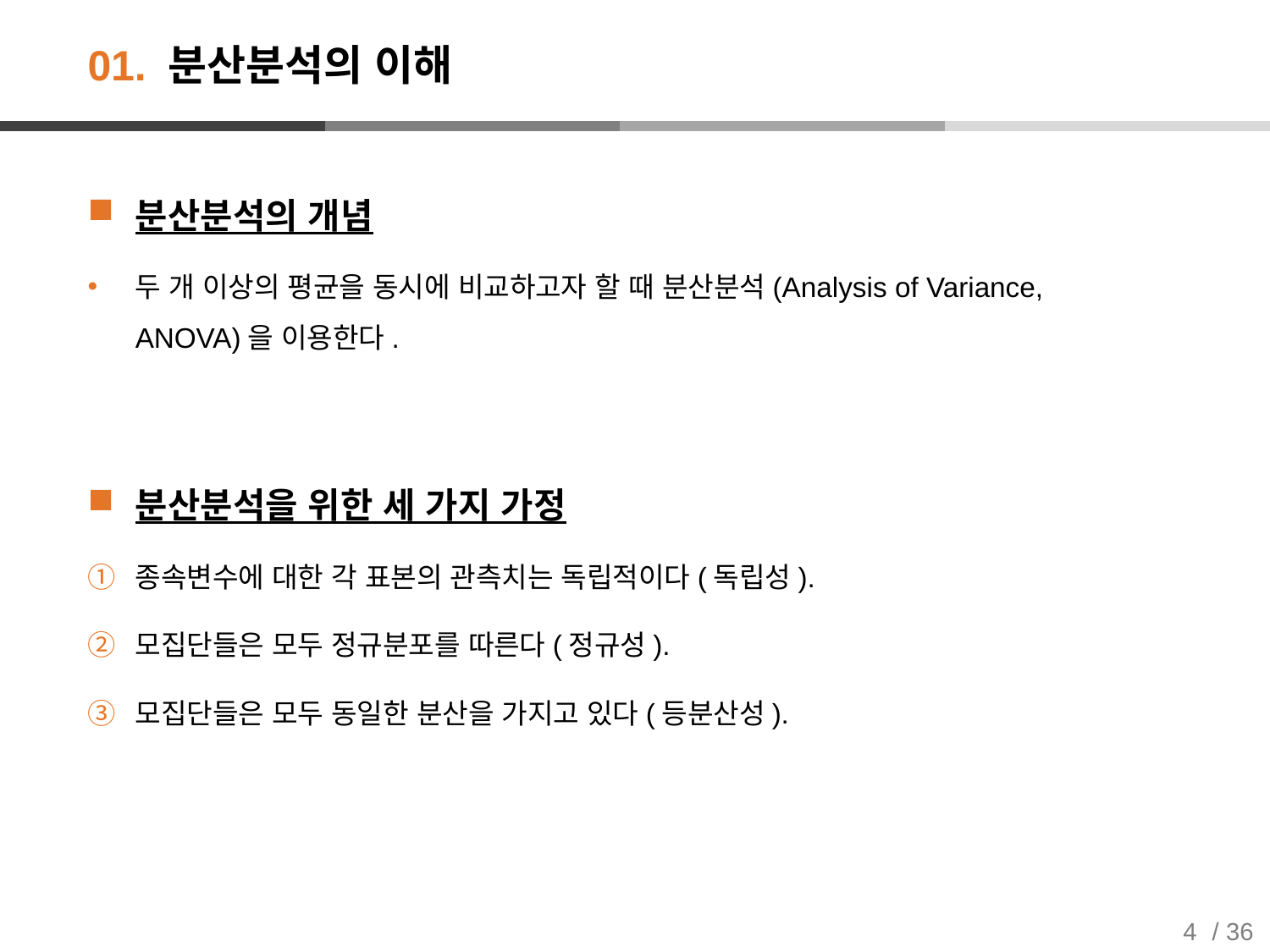

# 01. 분산분석의 이해
분산분석의 개념
두 개 이상의 평균을 동시에 비교하고자 할 때 분산분석(Analysis of Variance, ANOVA)을 이용한다.
분산분석을 위한 세 가지 가정
종속변수에 대한 각 표본의 관측치는 독립적이다(독립성).
모집단들은 모두 정규분포를 따른다(정규성).
모집단들은 모두 동일한 분산을 가지고 있다(등분산성).